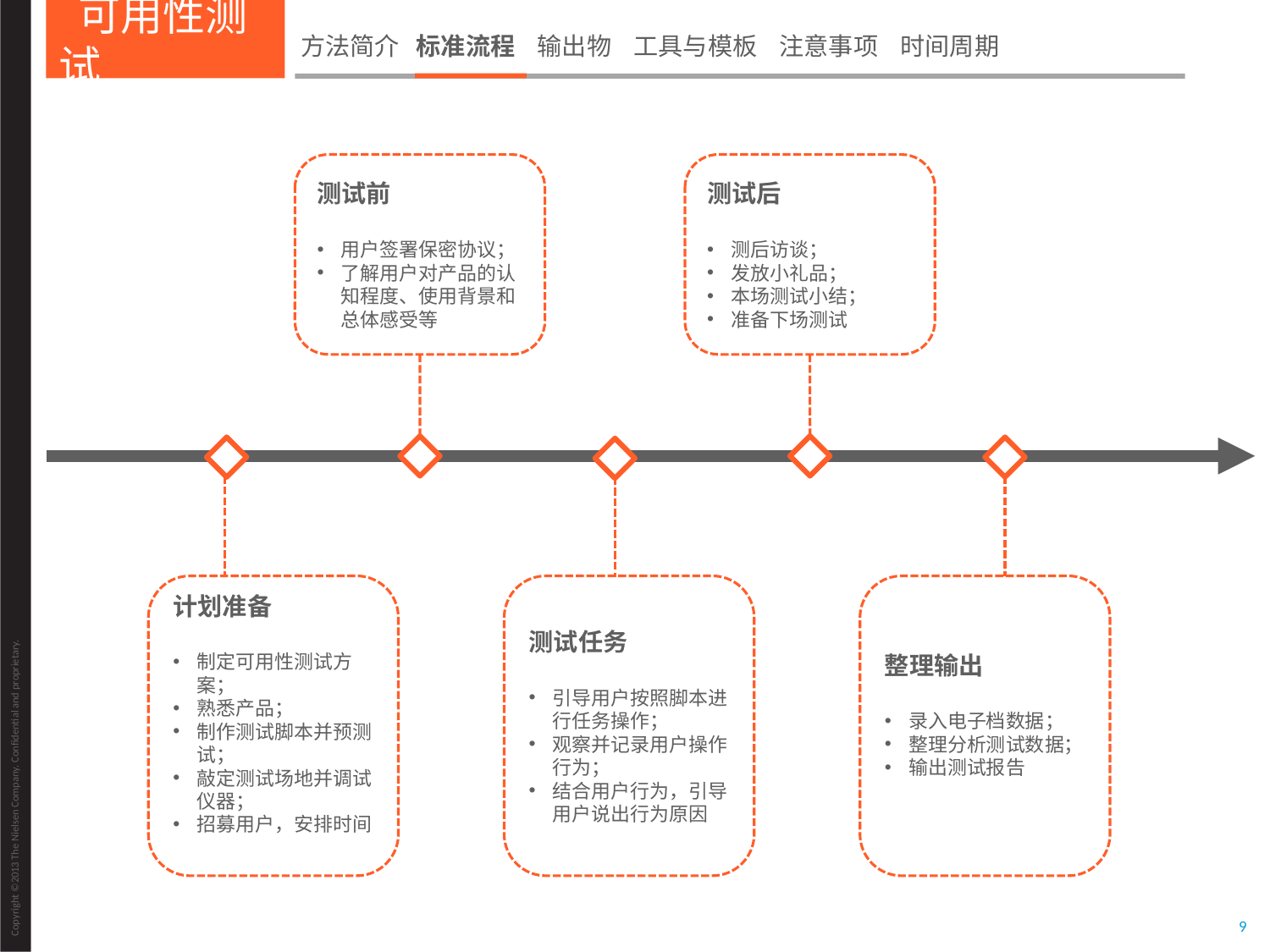

可用性测试
方法简介   标准流程    输出物    工具与模板    注意事项    时间周期

测试前

用户签署保密协议；
了解用户对产品的认知程度、使用背景和总体感受等
测试后

测后访谈；
发放小礼品；
本场测试小结；
准备下场测试

计划准备

制定可用性测试方案；
熟悉产品；
制作测试脚本并预测试；
敲定测试场地并调试仪器；
招募用户，安排时间

测试任务

引导用户按照脚本进行任务操作；
观察并记录用户操作行为；
结合用户行为，引导用户说出行为原因
整理输出

录入电子档数据；
整理分析测试数据；
输出测试报告